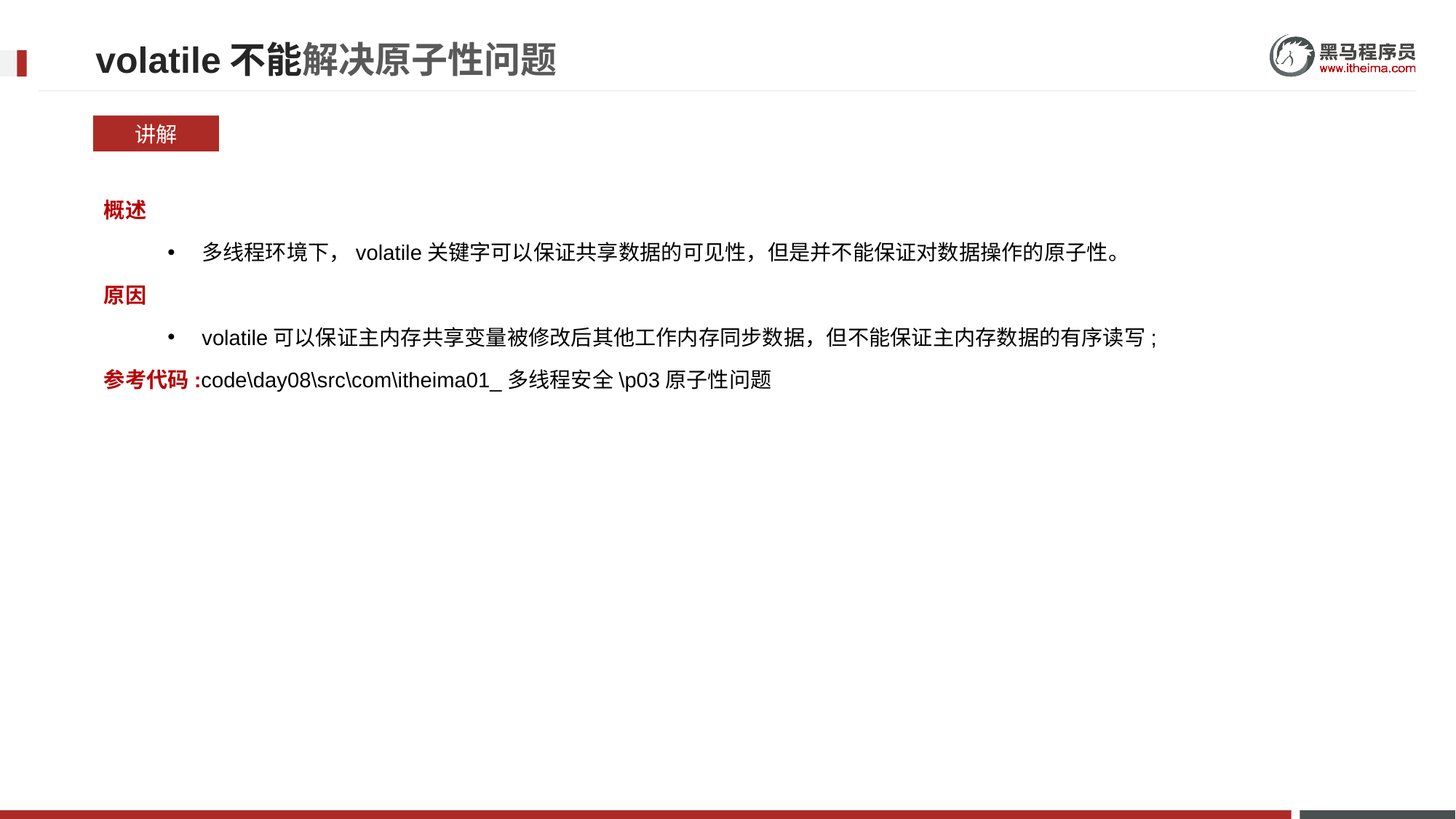

# volatile不能解决原子性问题
讲解
概述
多线程环境下，volatile关键字可以保证共享数据的可见性，但是并不能保证对数据操作的原子性。
原因
volatile可以保证主内存共享变量被修改后其他工作内存同步数据，但不能保证主内存数据的有序读写;
参考代码:code\day08\src\com\itheima01_多线程安全\p03原子性问题